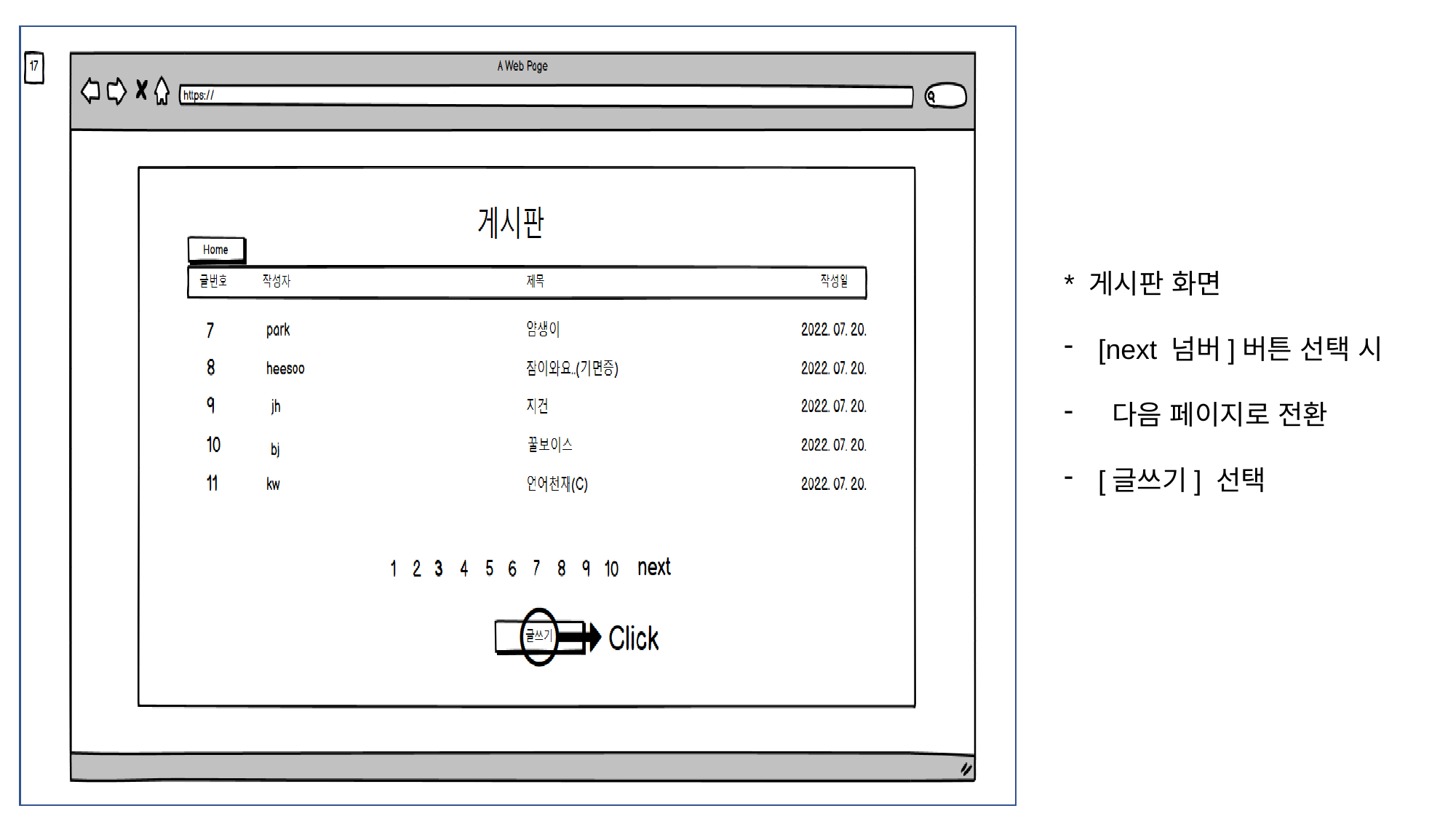

* 게시판 화면

[next 넘버]버튼 선택 시

 다음 페이지로 전환

[글쓰기] 선택